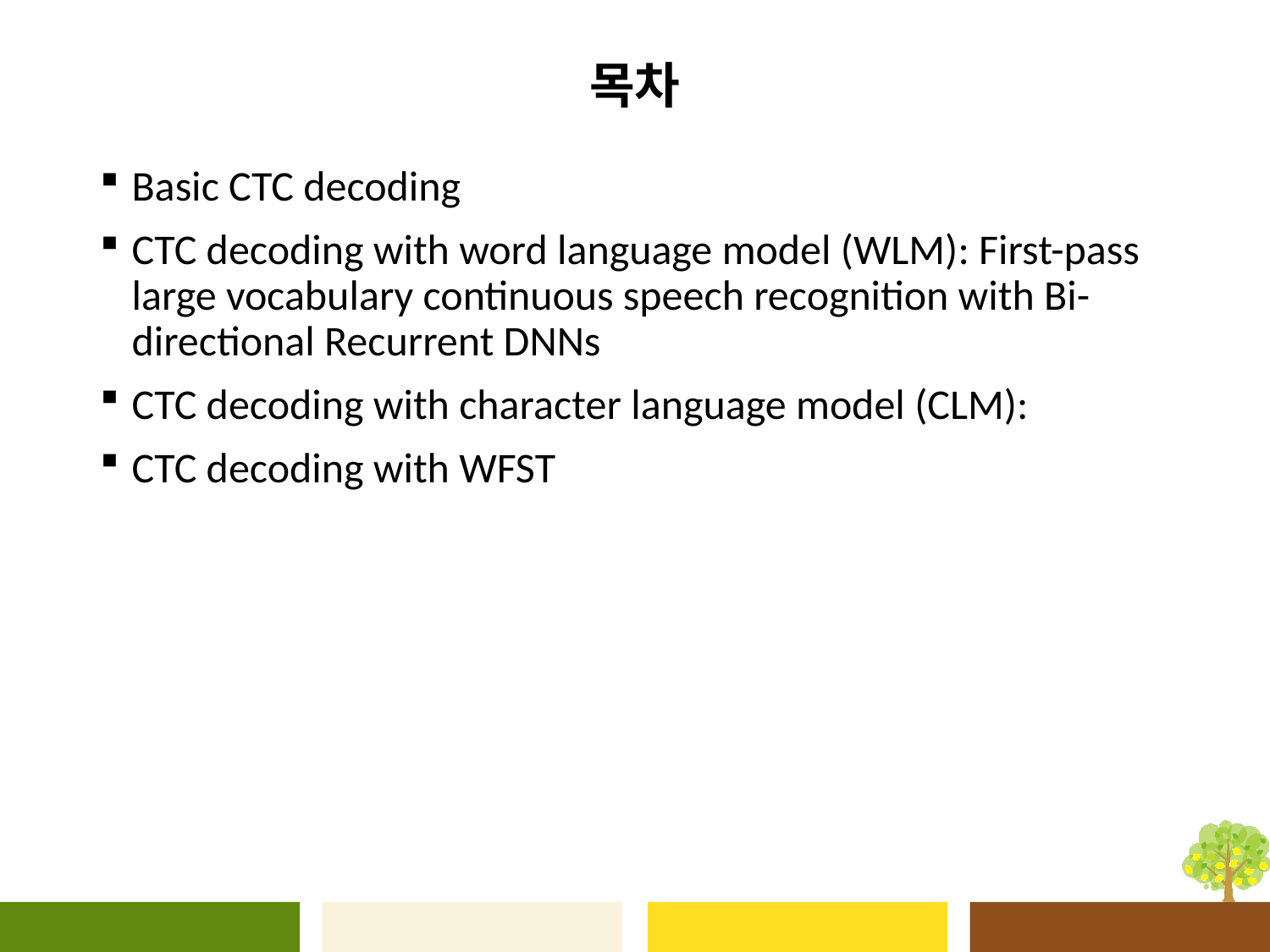

# 목차
Basic CTC decoding
CTC decoding with word language model (WLM): First-pass large vocabulary continuous speech recognition with Bi-directional Recurrent DNNs
CTC decoding with character language model (CLM):
CTC decoding with WFST